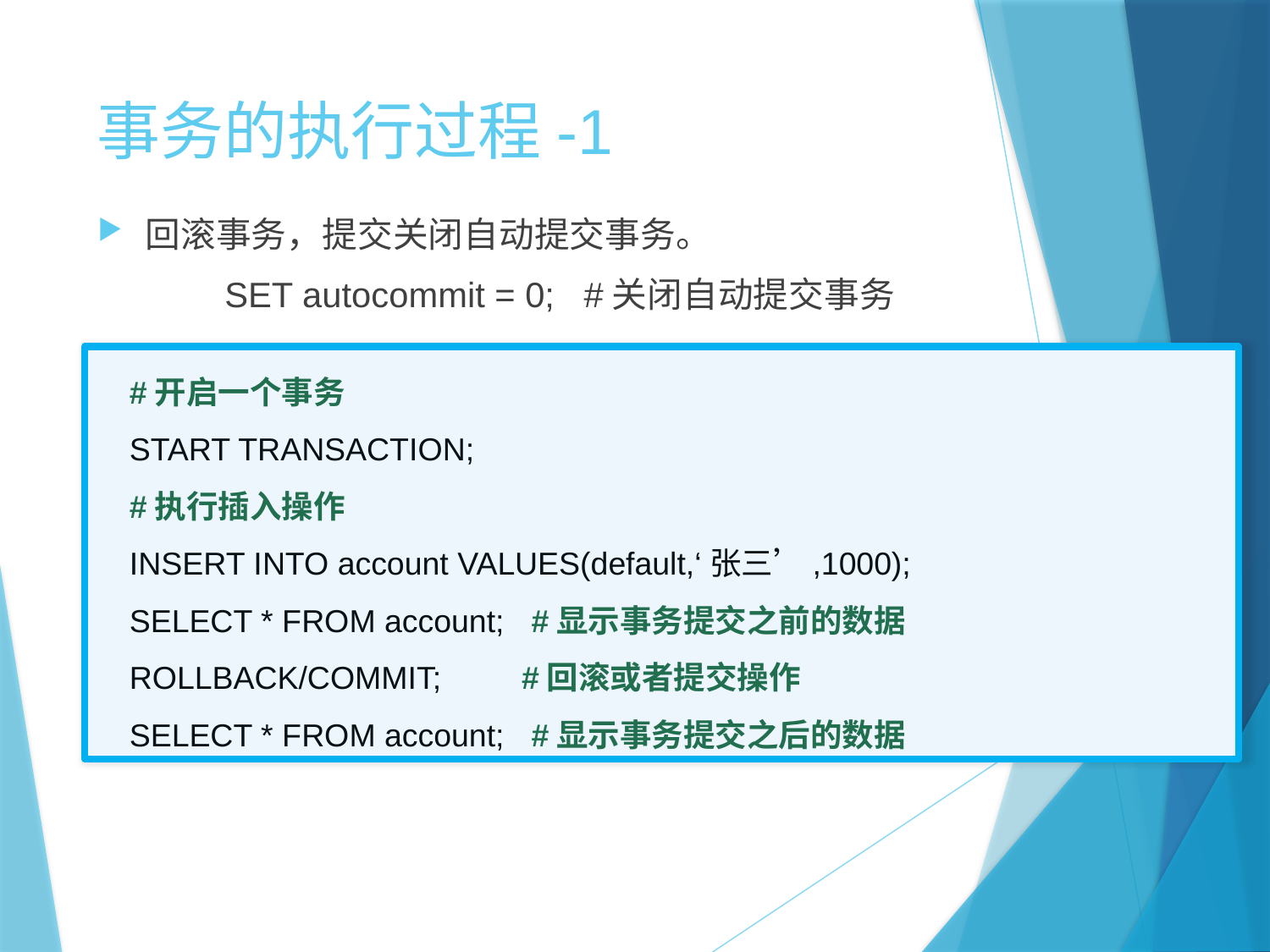

# 事务的执行过程-1
回滚事务，提交关闭自动提交事务。
	SET autocommit = 0;   #关闭自动提交事务
#开启一个事务
START TRANSACTION;
#执行插入操作
INSERT INTO account VALUES(default,‘张三’,1000);
SELECT * FROM account;   #显示事务提交之前的数据
ROLLBACK/COMMIT;         #回滚或者提交操作
SELECT * FROM account;   #显示事务提交之后的数据